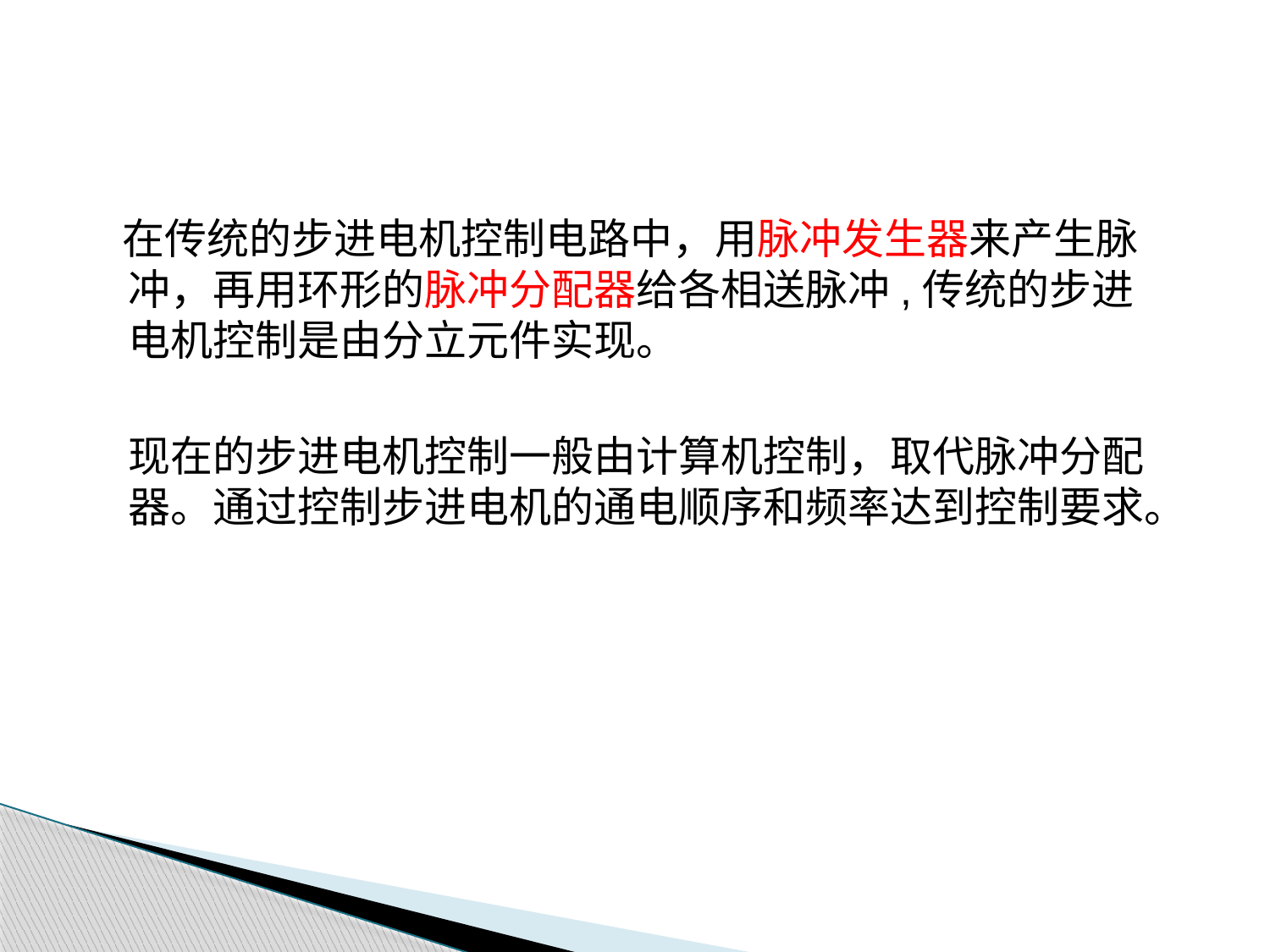

在传统的步进电机控制电路中，用脉冲发生器来产生脉冲，再用环形的脉冲分配器给各相送脉冲,传统的步进电机控制是由分立元件实现。

	现在的步进电机控制一般由计算机控制，取代脉冲分配器。通过控制步进电机的通电顺序和频率达到控制要求。